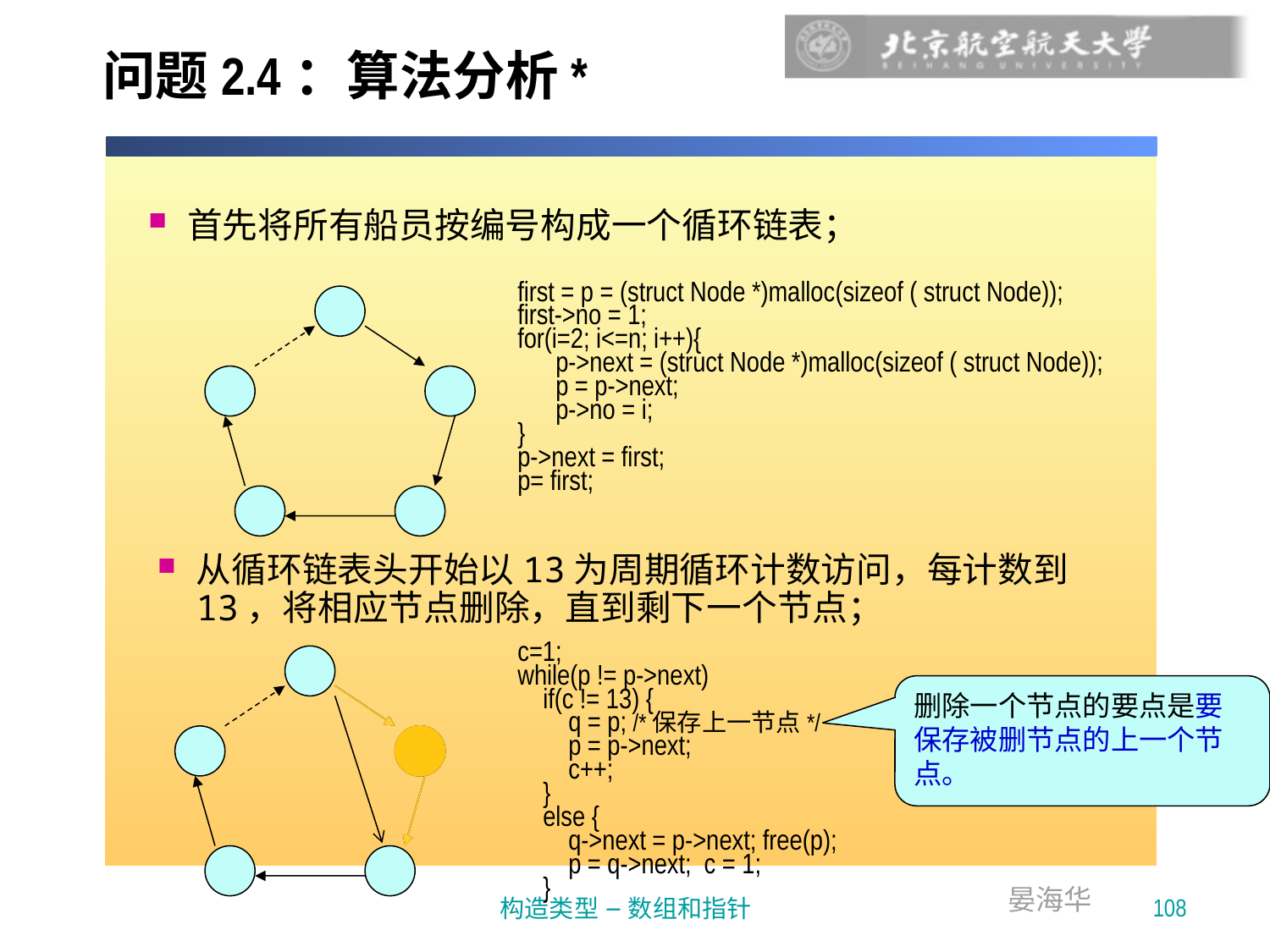

# 问题2.4：算法分析*
首先将所有船员按编号构成一个循环链表；
first = p = (struct Node *)malloc(sizeof ( struct Node));
first->no = 1;
for(i=2; i<=n; i++){
      p->next = (struct Node *)malloc(sizeof ( struct Node));
      p = p->next;
      p->no = i;
}
p->next = first;
p= first;

从循环链表头开始以13为周期循环计数访问，每计数到13，将相应节点删除，直到剩下一个节点；
c=1;
while(p != p->next)
    if(c != 13) {
        q = p; /*保存上一节点*/
        p = p->next;
        c++;
    }
    else {
        q->next = p->next; free(p);
        p = q->next;  c = 1;
    }

删除一个节点的要点是要保存被删节点的上一个节点。

108
构造类型 – 数组和指针